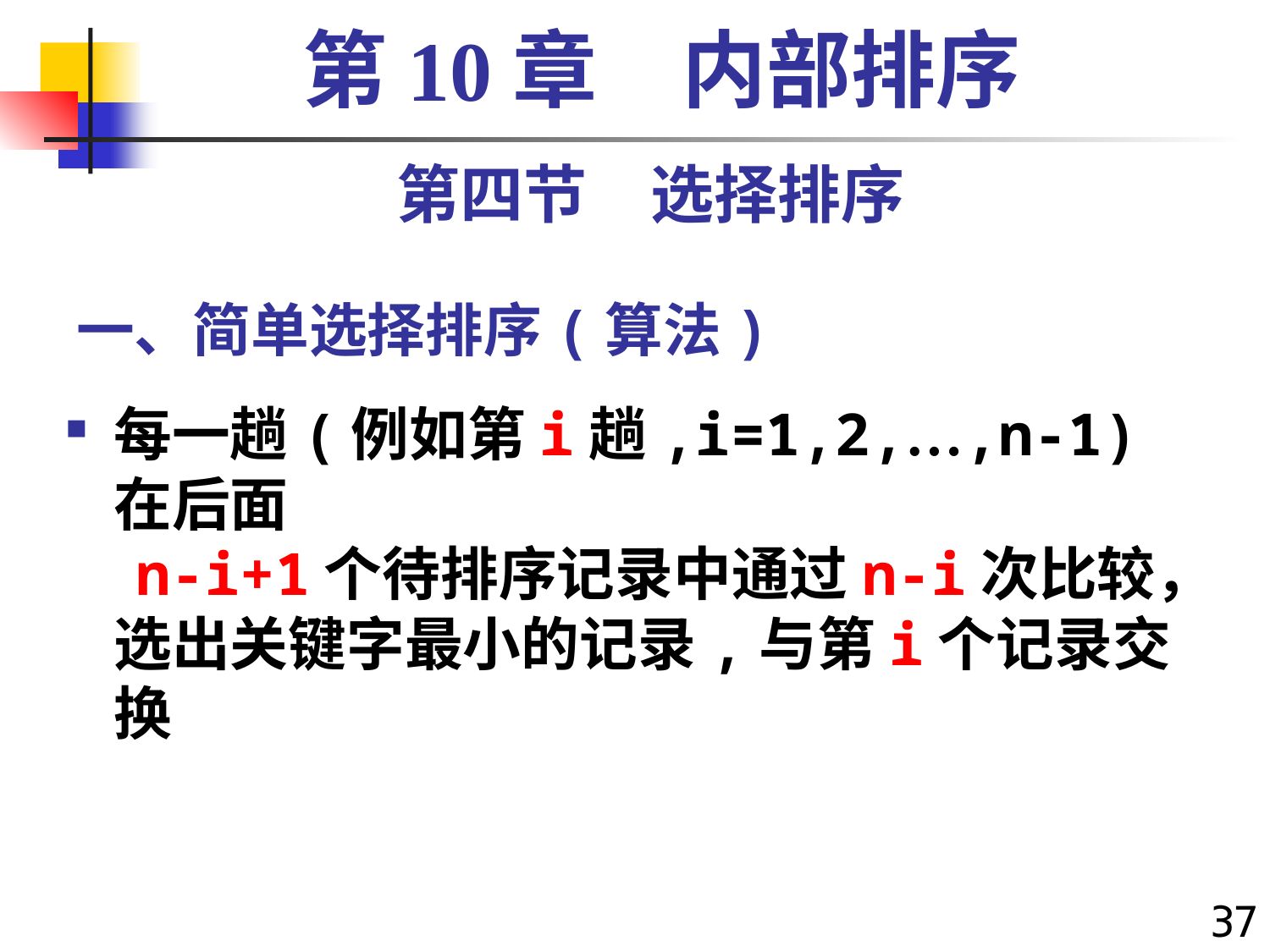

第10章　内部排序
第四节　选择排序
# 一、简单选择排序(算法)
每一趟(例如第i趟,i=1,2,…,n-1)在后面
  n-i+1个待排序记录中通过n-i次比较，选出关键字最小的记录,与第i个记录交换
37